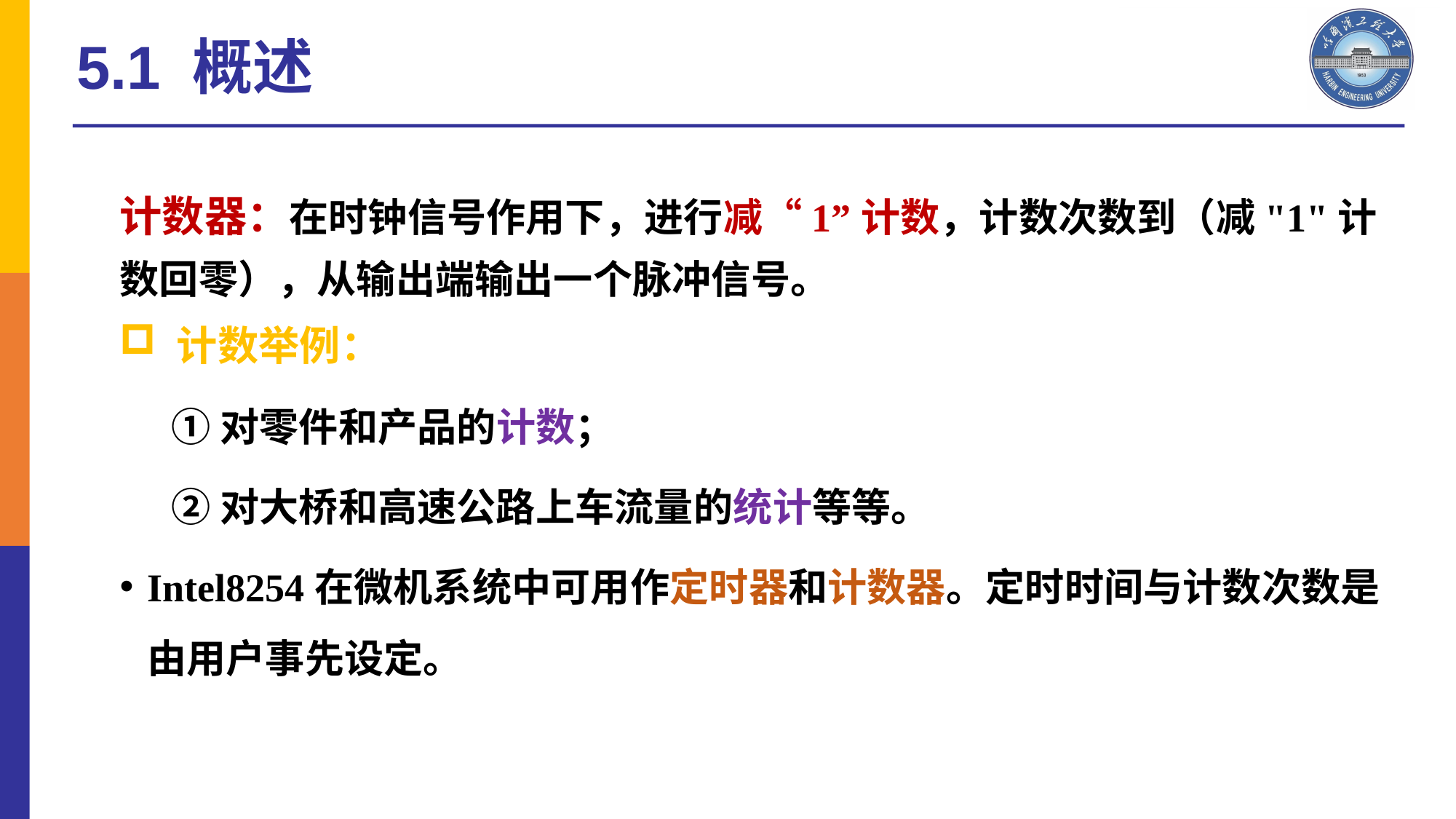

5.1 概述
计数器：在时钟信号作用下，进行减“1”计数，计数次数到（减"1"计数回零），从输出端输出一个脉冲信号。
 计数举例：
①对零件和产品的计数；
②对大桥和高速公路上车流量的统计等等。
Intel8254在微机系统中可用作定时器和计数器。定时时间与计数次数是由用户事先设定。